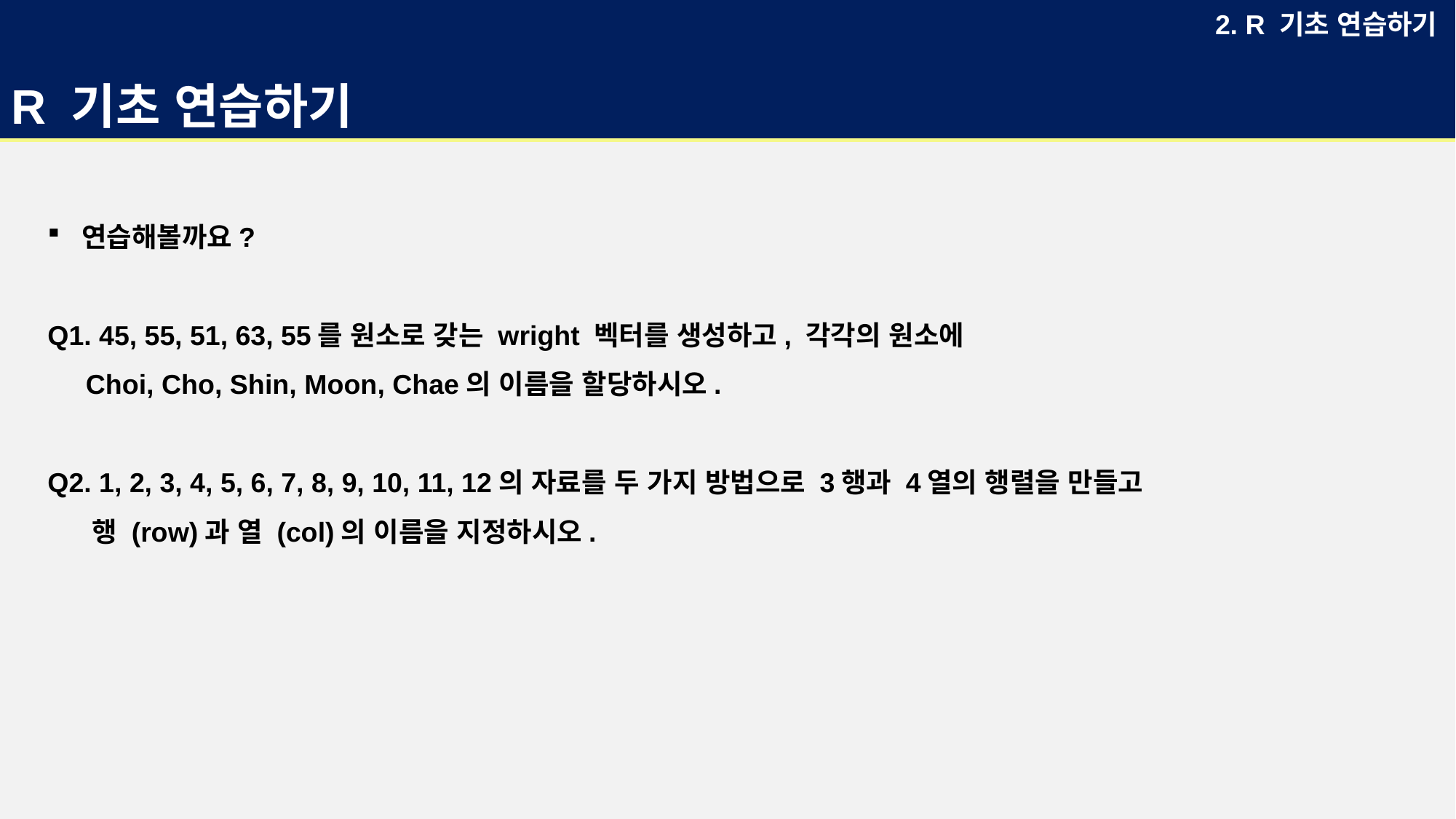

# R 기초 연습하기
2. R 기초 연습하기
연습해볼까요?

Q1. 45, 55, 51, 63, 55를 원소로 갖는 wright 벡터를 생성하고, 각각의 원소에
     Choi, Cho, Shin, Moon, Chae의 이름을 할당하시오.

Q2. 1, 2, 3, 4, 5, 6, 7, 8, 9, 10, 11, 12의 자료를 두 가지 방법으로 3행과 4열의 행렬을 만들고
     행 (row)과 열 (col)의 이름을 지정하시오.